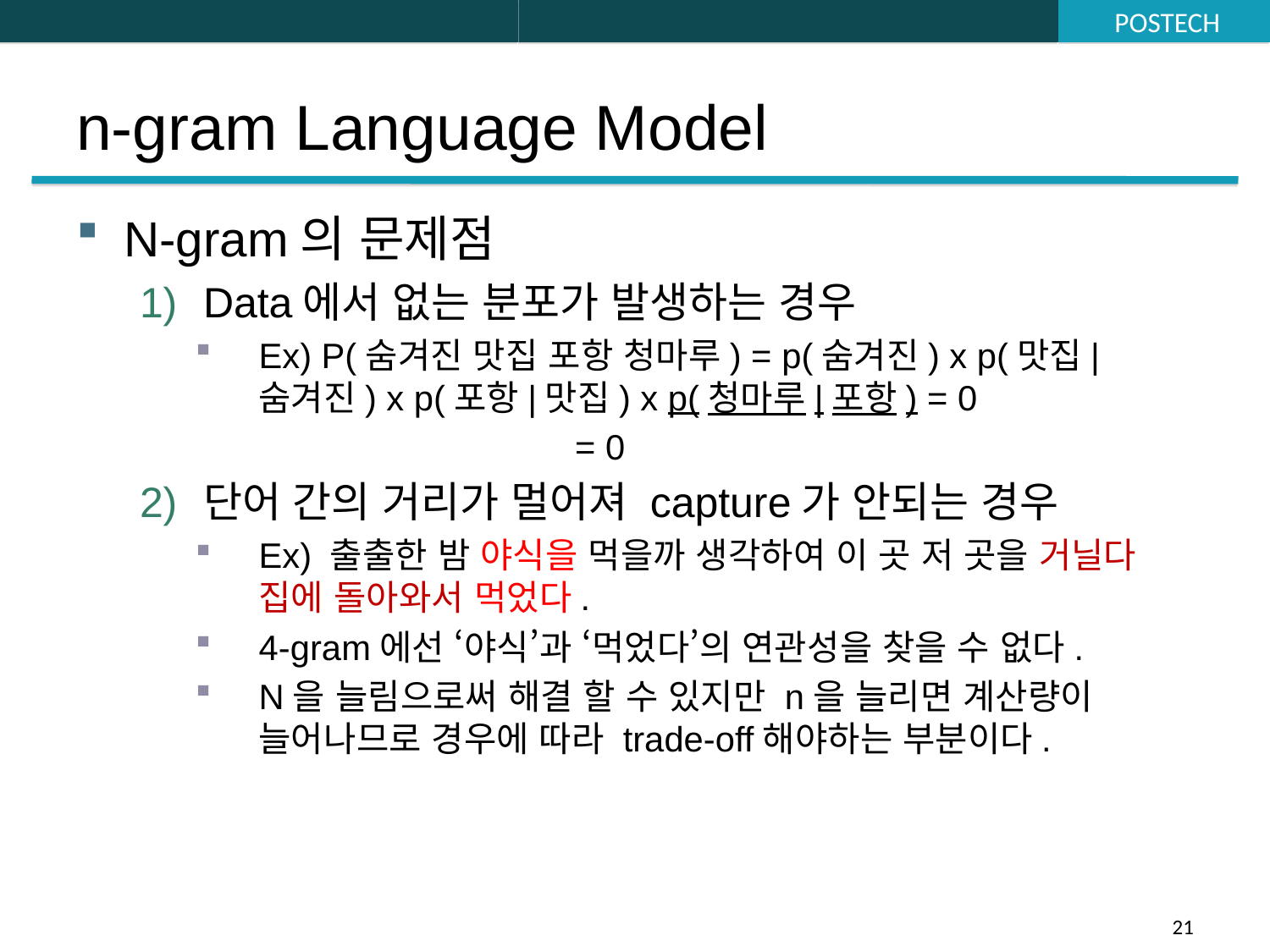

# n-gram Language Model
N-gram의 문제점
Data에서 없는 분포가 발생하는 경우
Ex) P(숨겨진 맛집 포항 청마루) = p(숨겨진) x p(맛집|숨겨진) x p(포항|맛집) x p(청마루|포항) = 0
                                       = 0
단어 간의 거리가 멀어져 capture가 안되는 경우
Ex) 출출한 밤 야식을 먹을까 생각하여 이 곳 저 곳을 거닐다 집에 돌아와서 먹었다.
4-gram에선 ‘야식’과 ‘먹었다’의 연관성을 찾을 수 없다.
N을 늘림으로써 해결 할 수 있지만 n을 늘리면 계산량이 늘어나므로 경우에 따라 trade-off해야하는 부분이다.

21